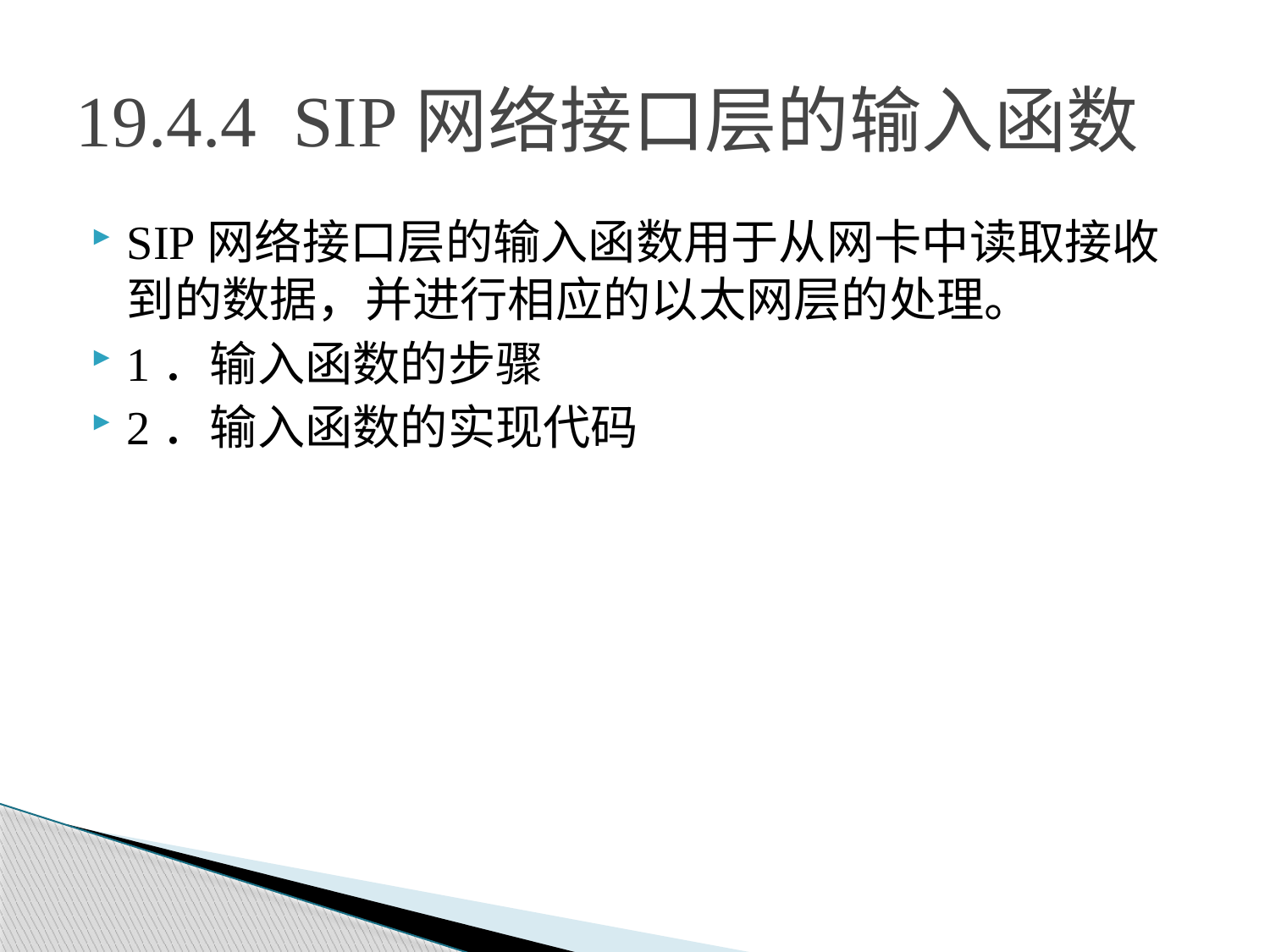

# 19.4.4  SIP网络接口层的输入函数
SIP网络接口层的输入函数用于从网卡中读取接收到的数据，并进行相应的以太网层的处理。
1．输入函数的步骤
2．输入函数的实现代码